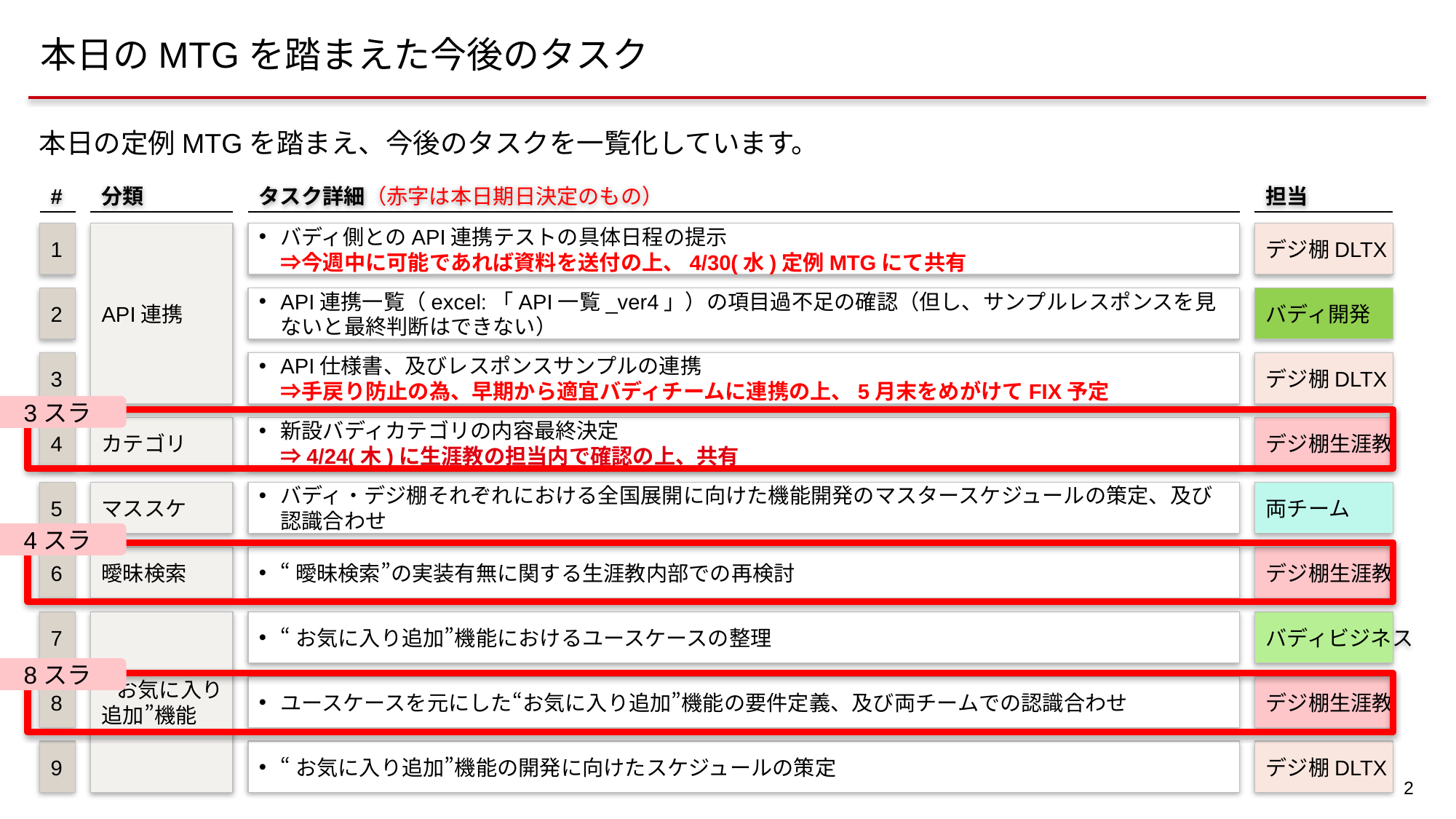

# 本日のMTGを踏まえた今後のタスク
本日の定例MTGを踏まえ、今後のタスクを一覧化しています。
#
分類
タスク詳細（赤字は本日期日決定のもの）
担当
1
API連携
バディ側とのAPI連携テストの具体日程の提示
⇒今週中に可能であれば資料を送付の上、4/30(水)定例MTGにて共有
デジ棚DLTX
2
API連携一覧（excel:「API一覧_ver4」）の項目過不足の確認（但し、サンプルレスポンスを見ないと最終判断はできない）
バディ開発
3
API仕様書、及びレスポンスサンプルの連携
⇒手戻り防止の為、早期から適宜バディチームに連携の上、5月末をめがけてFIX予定
デジ棚DLTX
3スラ

4
カテゴリ
新設バディカテゴリの内容最終決定
⇒4/24(木)に生涯教の担当内で確認の上、共有
デジ棚生涯教
5
マススケ
バディ・デジ棚それぞれにおける全国展開に向けた機能開発のマスタースケジュールの策定、及び認識合わせ
両チーム
4スラ

6
曖昧検索
“曖昧検索”の実装有無に関する生涯教内部での再検討
デジ棚生涯教
7
“お気に入り
追加”機能
“お気に入り追加”機能におけるユースケースの整理
バディビジネス
8スラ

8
ユースケースを元にした“お気に入り追加”機能の要件定義、及び両チームでの認識合わせ
デジ棚生涯教
9
“お気に入り追加”機能の開発に向けたスケジュールの策定
デジ棚DLTX